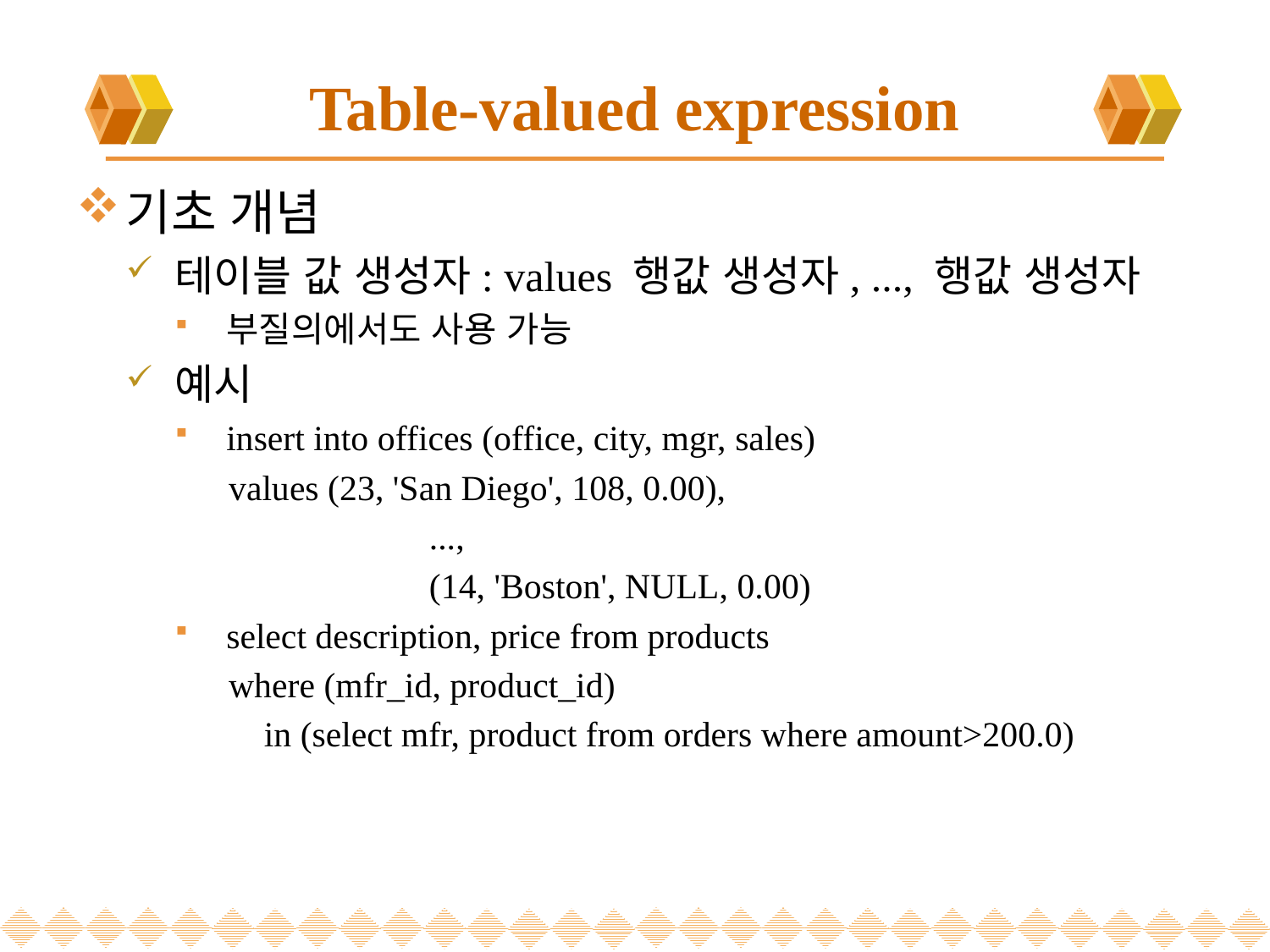

# Table-valued expression
기초 개념
테이블 값 생성자: values 행값 생성자, ..., 행값 생성자
부질의에서도 사용 가능
예시
insert into offices (office, city, mgr, sales)
      values (23, 'San Diego', 108, 0.00),
		...,
		(14, 'Boston', NULL, 0.00)
select description, price from products
      where (mfr_id, product_id)
          in (select mfr, product from orders where amount>200.0)